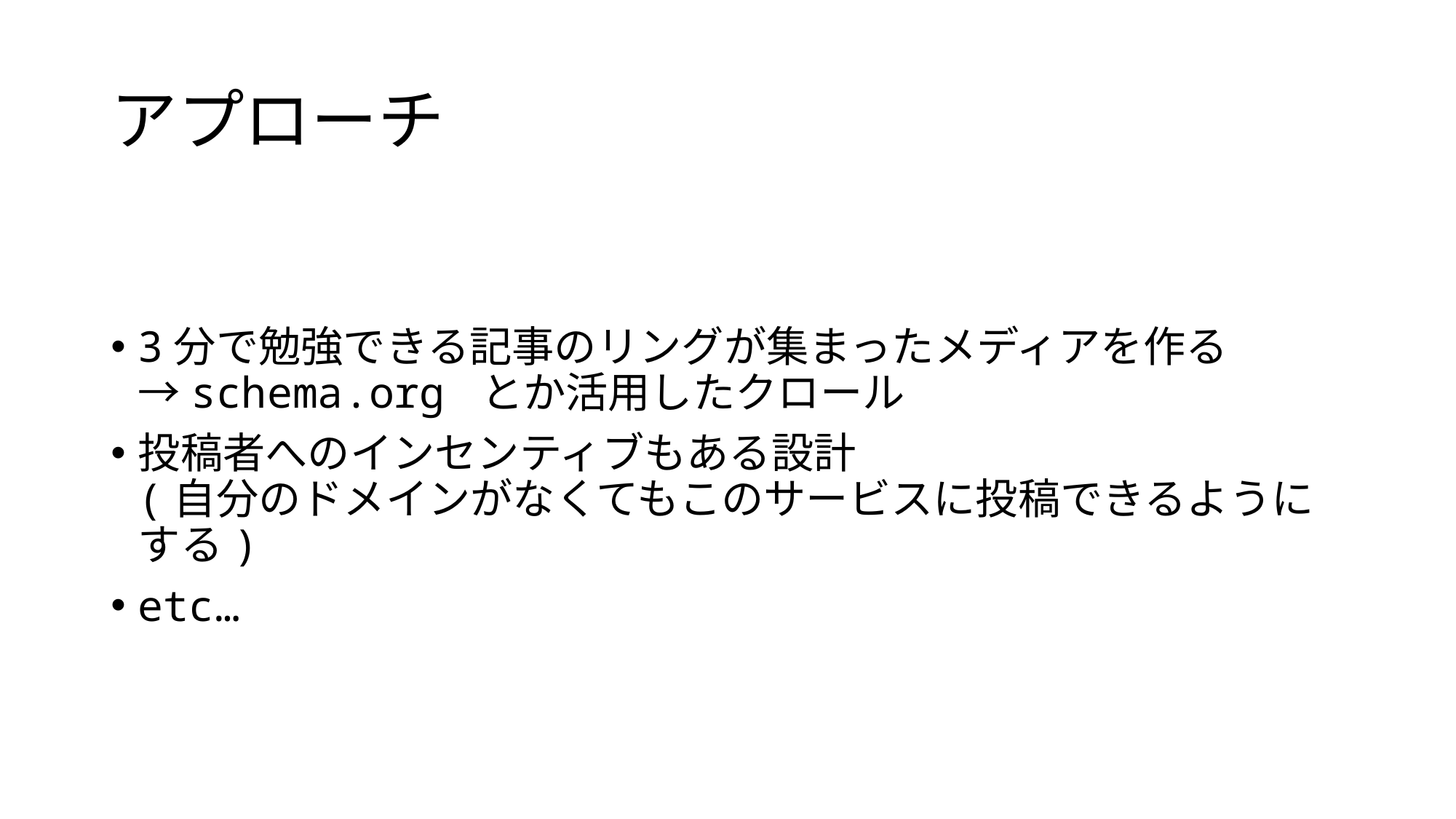

# アプローチ
3分で勉強できる記事のリングが集まったメディアを作る
→schema.org とか活用したクロール
投稿者へのインセンティブもある設計
(自分のドメインがなくてもこのサービスに投稿できるようにする)
etc…